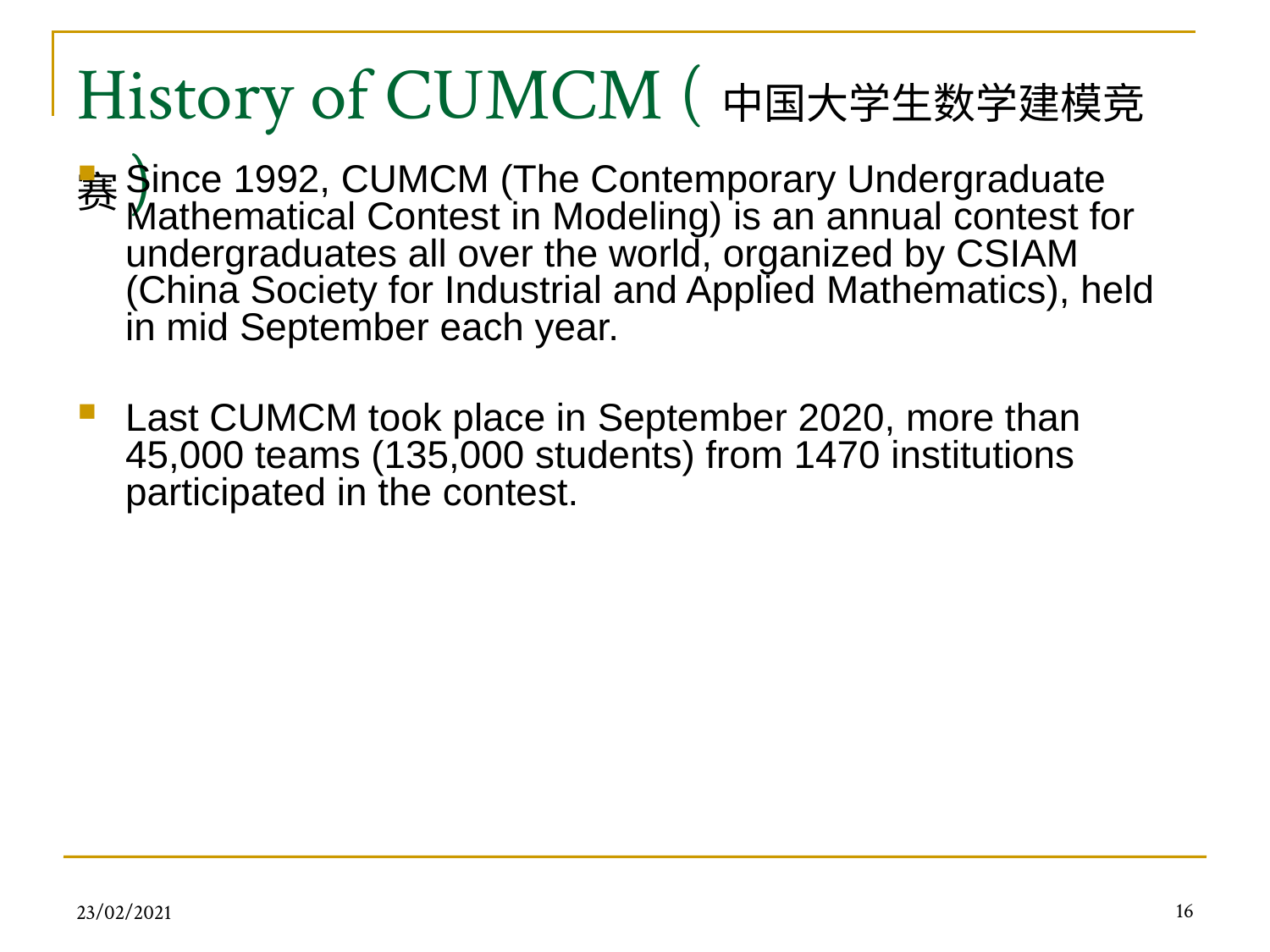

# History of CUMCM (中国大学生数学建模竞赛)
Since 1992, CUMCM (The Contemporary Undergraduate Mathematical Contest in Modeling) is an annual contest for undergraduates all over the world, organized by CSIAM (China Society for Industrial and Applied Mathematics), held in mid September each year.

Last CUMCM took place in September 2020, more than 45,000 teams (135,000 students) from 1470 institutions participated in the contest.
23/02/2021
16